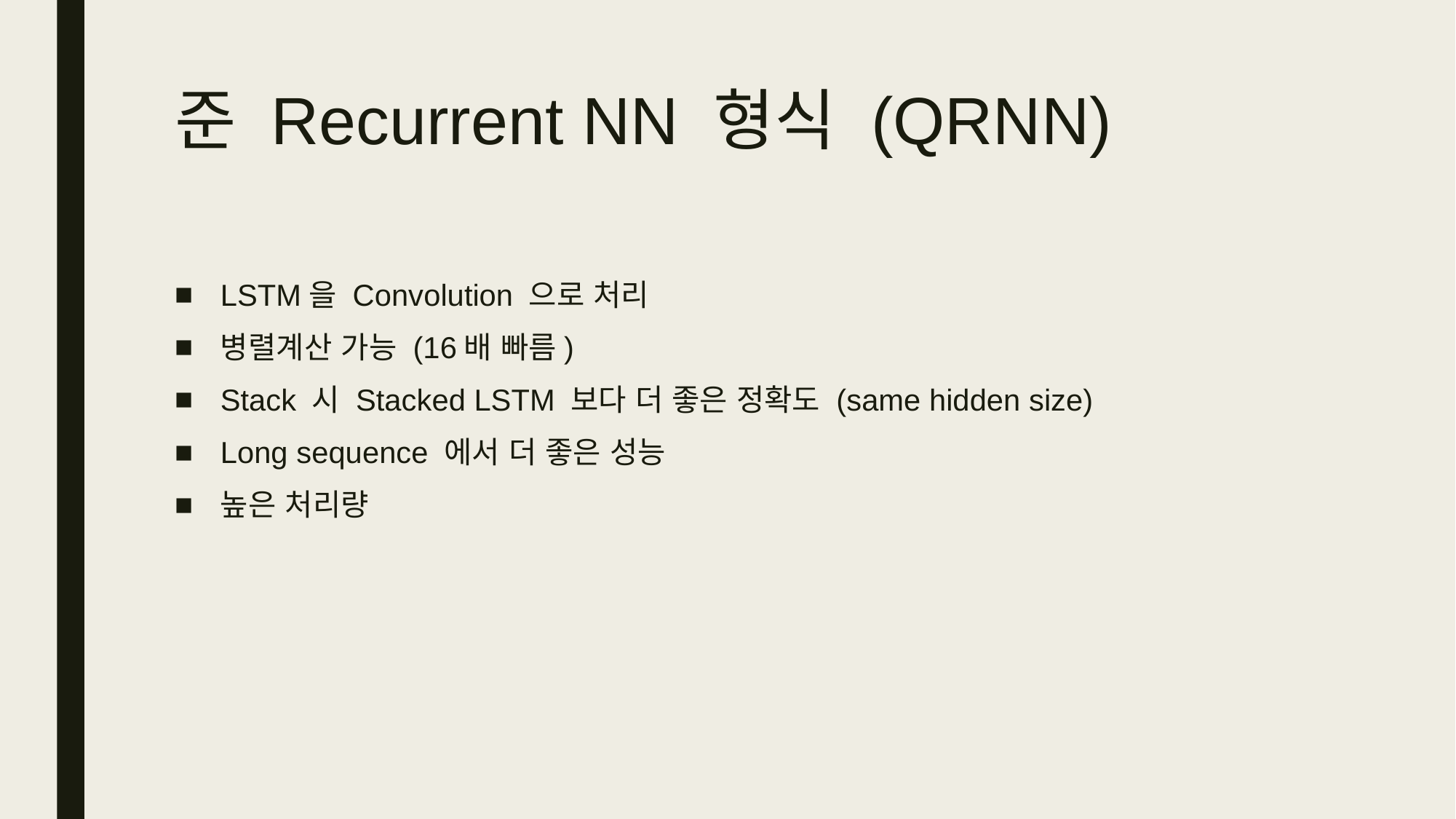

# 준 Recurrent NN 형식 (QRNN)
LSTM을 Convolution 으로 처리
병렬계산 가능 (16배 빠름)
Stack 시 Stacked LSTM 보다 더 좋은 정확도 (same hidden size)
Long sequence 에서 더 좋은 성능
높은 처리량